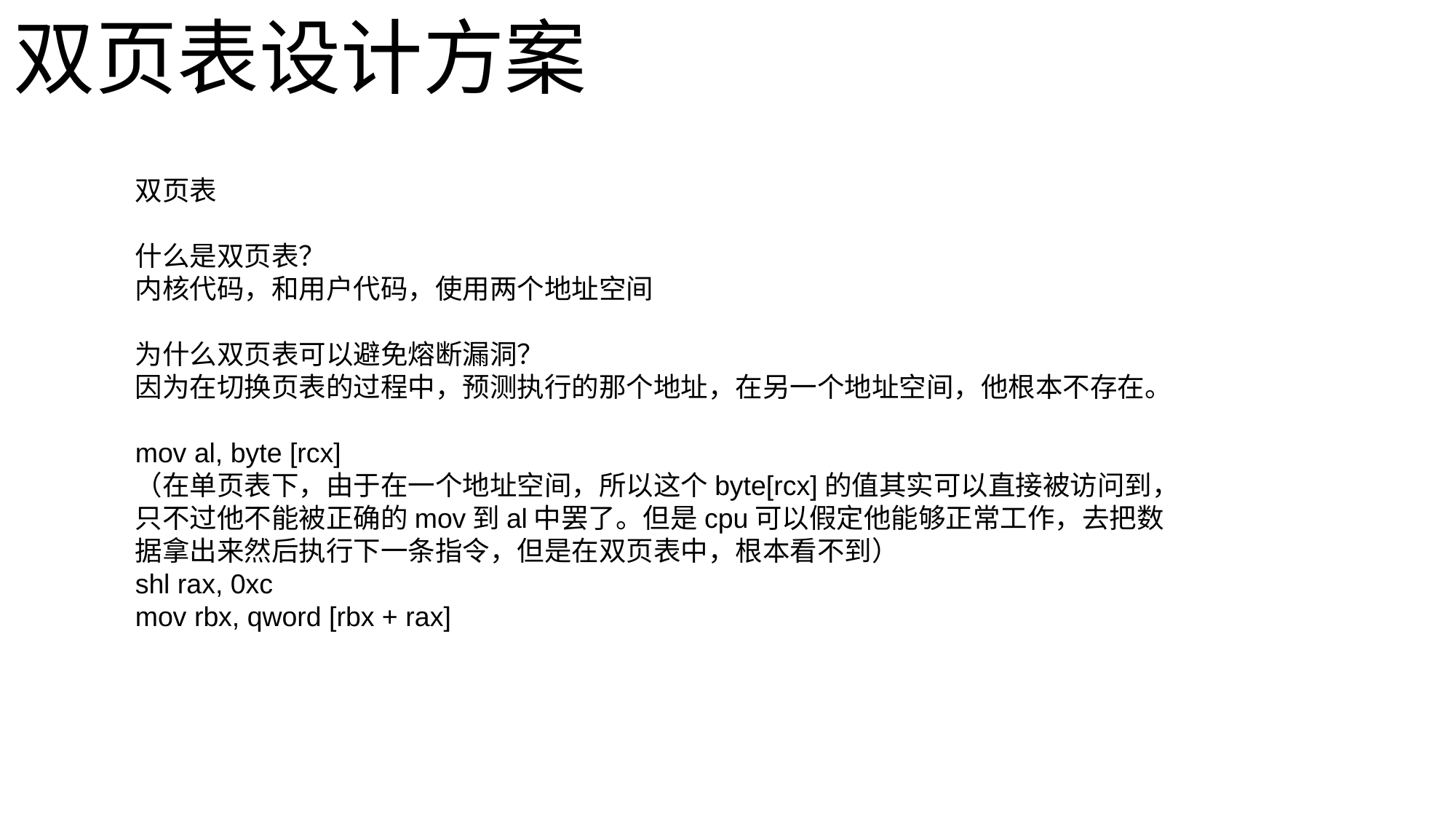

双页表设计方案
双页表

什么是双页表？
内核代码，和用户代码，使用两个地址空间

为什么双页表可以避免熔断漏洞？
因为在切换页表的过程中，预测执行的那个地址，在另一个地址空间，他根本不存在。

mov al, byte [rcx]
（在单页表下，由于在一个地址空间，所以这个byte[rcx]的值其实可以直接被访问到，只不过他不能被正确的mov到al中罢了。但是cpu可以假定他能够正常工作，去把数据拿出来然后执行下一条指令，但是在双页表中，根本看不到）
shl rax, 0xc
mov rbx, qword [rbx + rax]